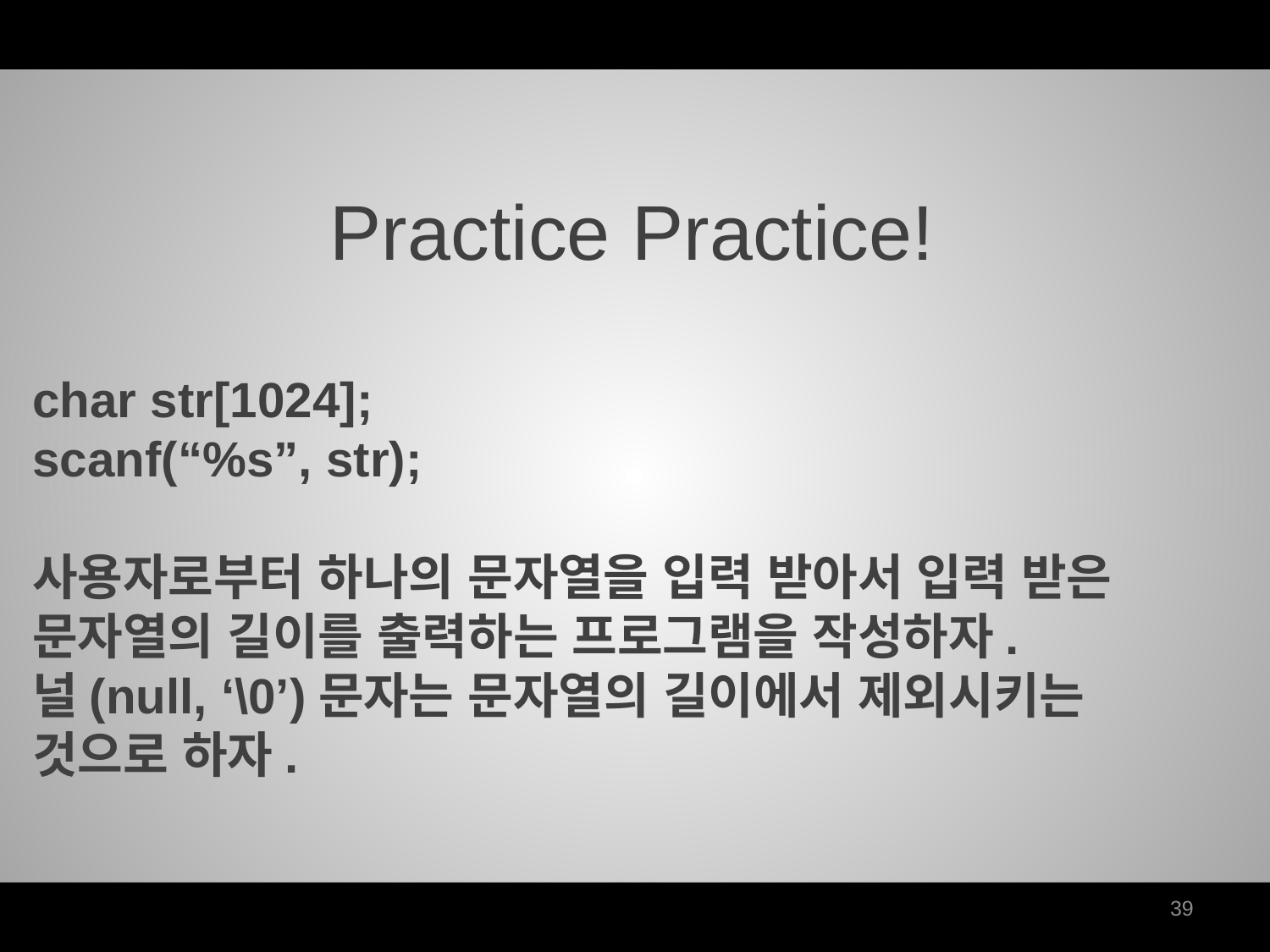

Practice Practice!

char str[1024];
scanf(“%s”, str);

사용자로부터 하나의 문자열을 입력 받아서 입력 받은 문자열의 길이를 출력하는 프로그램을 작성하자.
널(null, ‘\0’)문자는 문자열의 길이에서 제외시키는 것으로 하자.
39